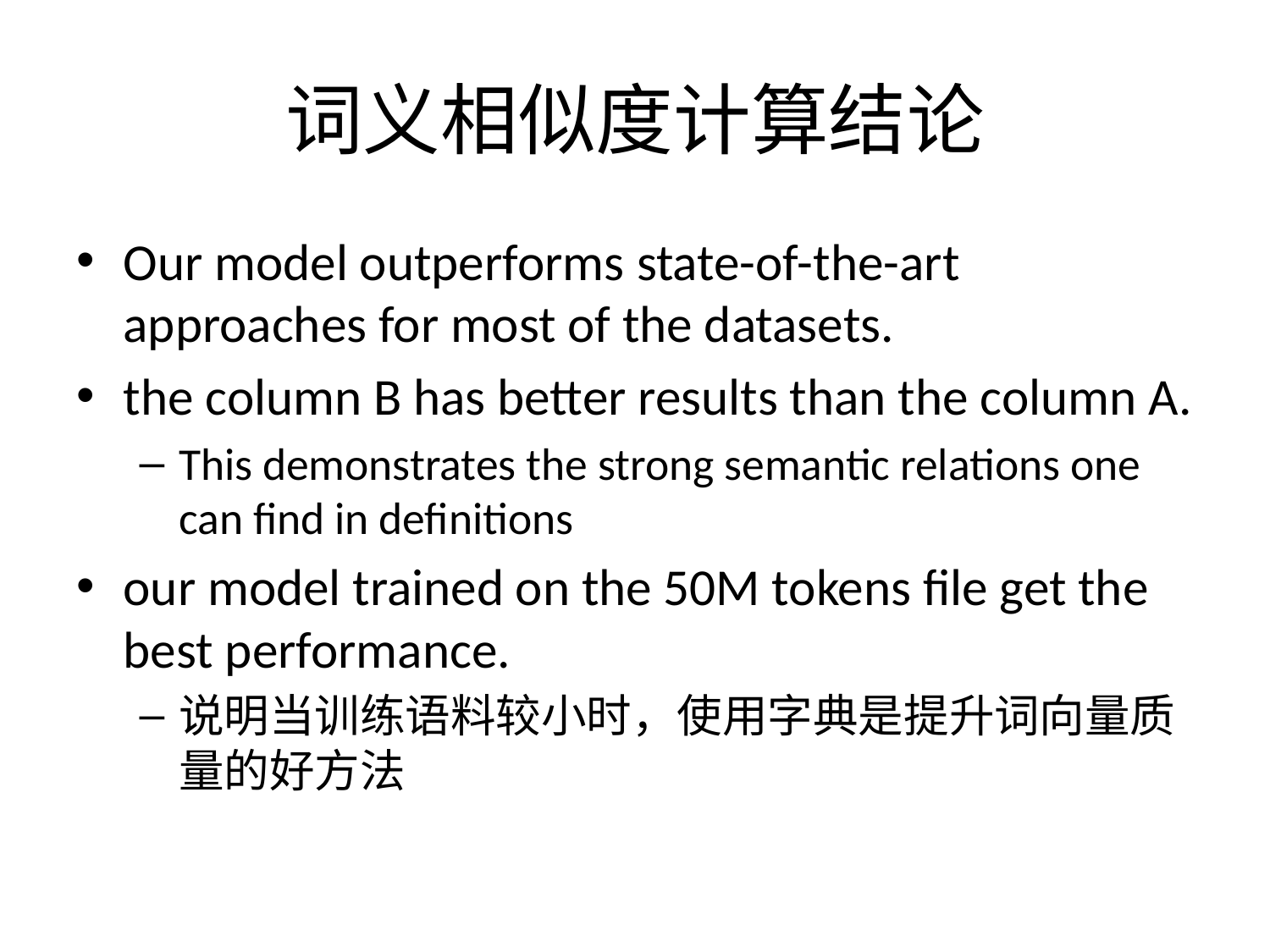

# 词义相似度计算结论
Our model outperforms state-of-the-art approaches for most of the datasets.
the column B has better results than the column A.
This demonstrates the strong semantic relations one can find in definitions
our model trained on the 50M tokens file get the best performance.
说明当训练语料较小时，使用字典是提升词向量质量的好方法